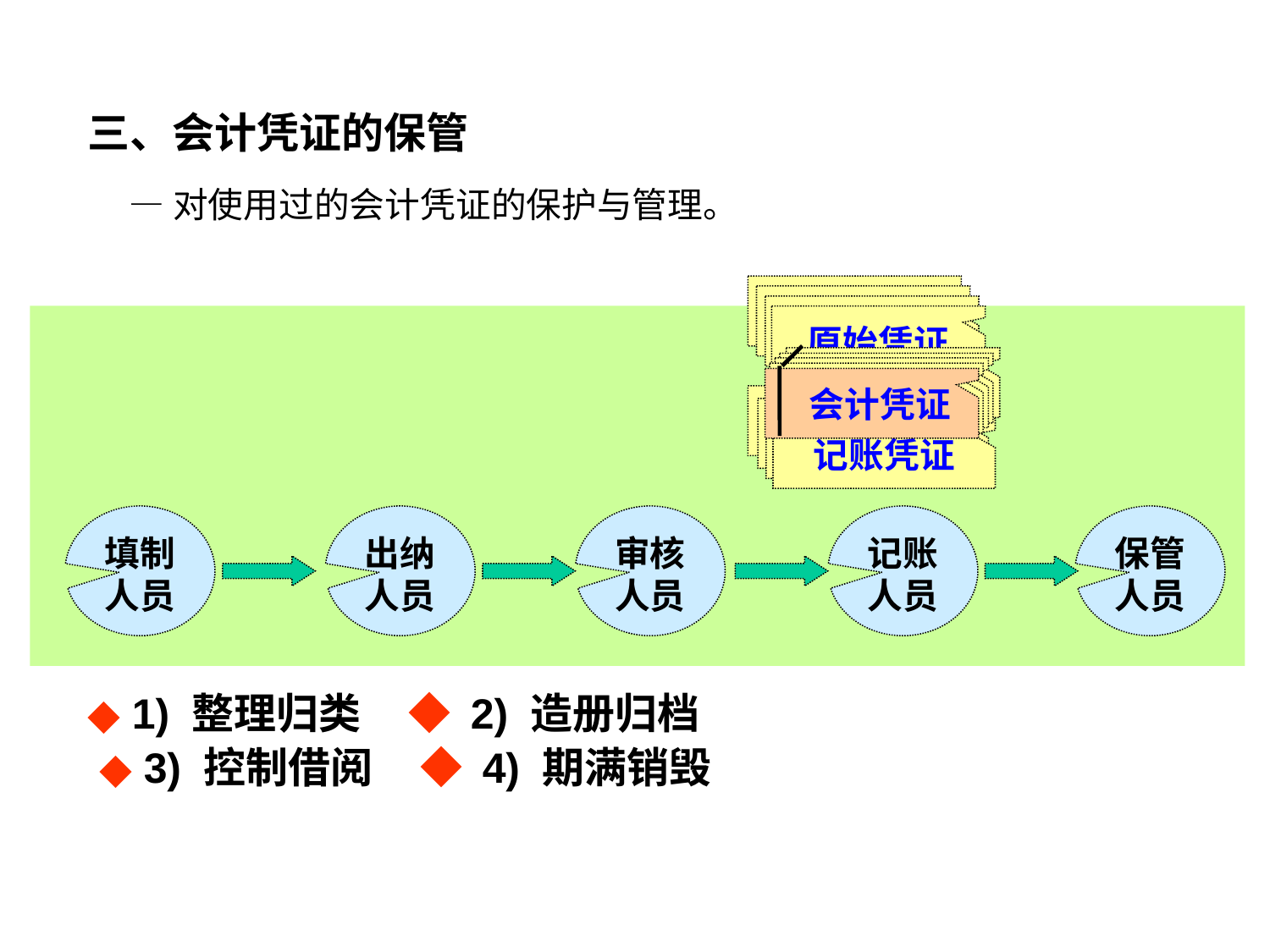

三、会计凭证的保管
    —对使用过的会计凭证的保护与管理。

原始凭证
证
记账凭证
记账凭证
记账凭证

会计凭证
填制人员
出纳人员
审核人员
记账人员
保管人员

◆ 1) 整理归类     ◆ 2) 造册归档
 ◆ 3) 控制借阅     ◆ 4) 期满销毁